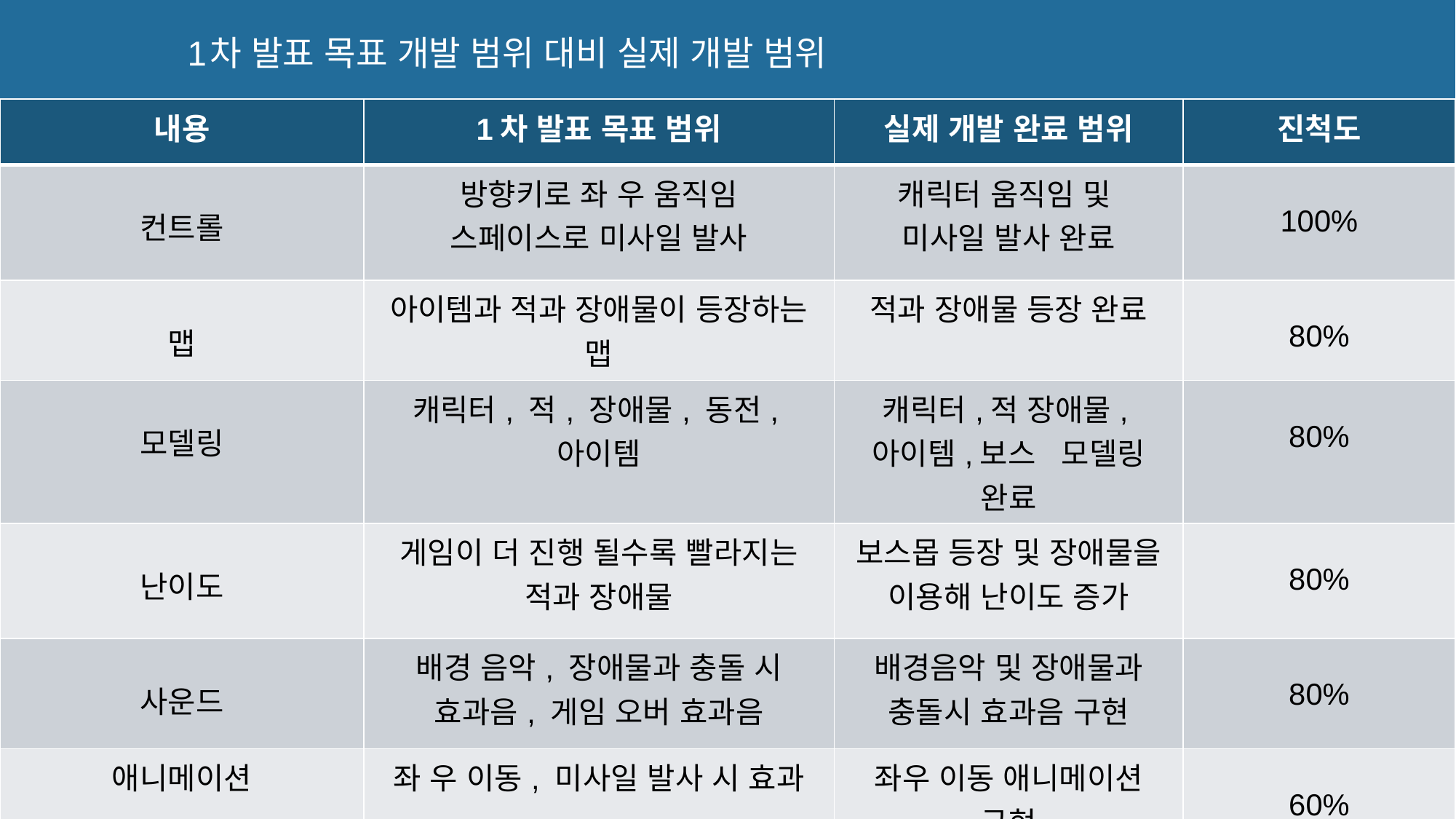

1차 발표 목표 개발 범위 대비 실제 개발 범위

| 내용 | 1차 발표 목표 범위 | 실제 개발 완료 범위 | 진척도 |
| --- | --- | --- | --- |
| 컨트롤 | 방향키로 좌 우 움직임 스페이스로 미사일 발사 | 캐릭터 움직임 및 미사일 발사 완료 | 100% |
| 맵 | 아이템과 적과 장애물이 등장하는 맵 | 적과 장애물 등장 완료 | 80% |
| 모델링 | 캐릭터, 적, 장애물, 동전,아이템 | 캐릭터,적 장애물,아이템,보스 모델링 완료 | 80% |
| 난이도 | 게임이 더 진행 될수록 빨라지는 적과 장애물 | 보스몹 등장 및 장애물을 이용해 난이도 증가 | 80% |
| 사운드 | 배경 음악, 장애물과 충돌 시 효과음, 게임 오버 효과음 | 배경음악 및 장애물과 충돌시 효과음 구현 | 80% |
| 애니메이션 | 좌 우 이동, 미사일 발사 시 효과 | 좌우 이동 애니메이션 구현 | 60% |